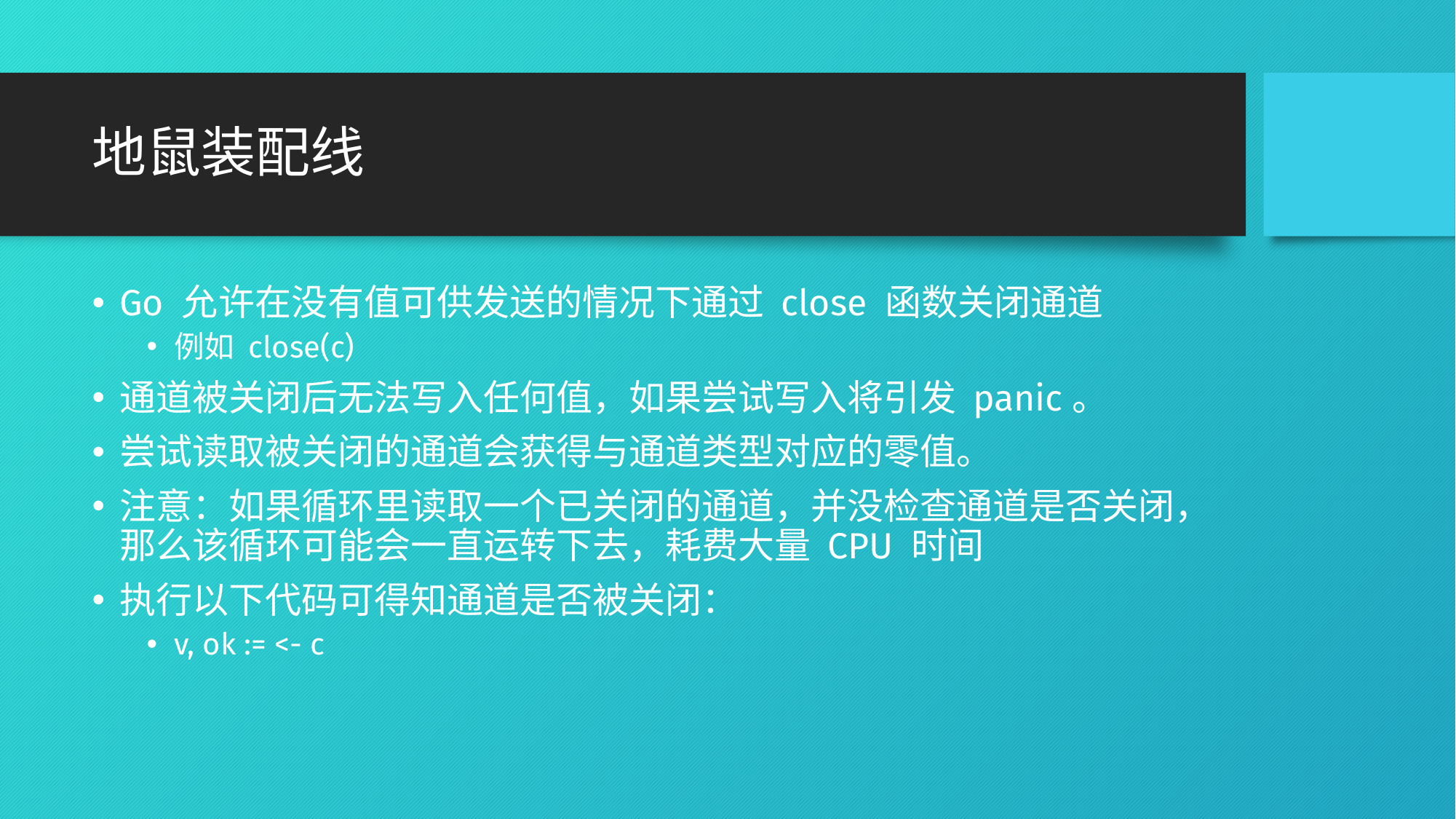

# 地鼠装配线
Go 允许在没有值可供发送的情况下通过 close 函数关闭通道
例如 close(c)
通道被关闭后无法写入任何值，如果尝试写入将引发 panic。
尝试读取被关闭的通道会获得与通道类型对应的零值。
注意：如果循环里读取一个已关闭的通道，并没检查通道是否关闭，那么该循环可能会一直运转下去，耗费大量 CPU 时间
执行以下代码可得知通道是否被关闭：
v, ok := <- c